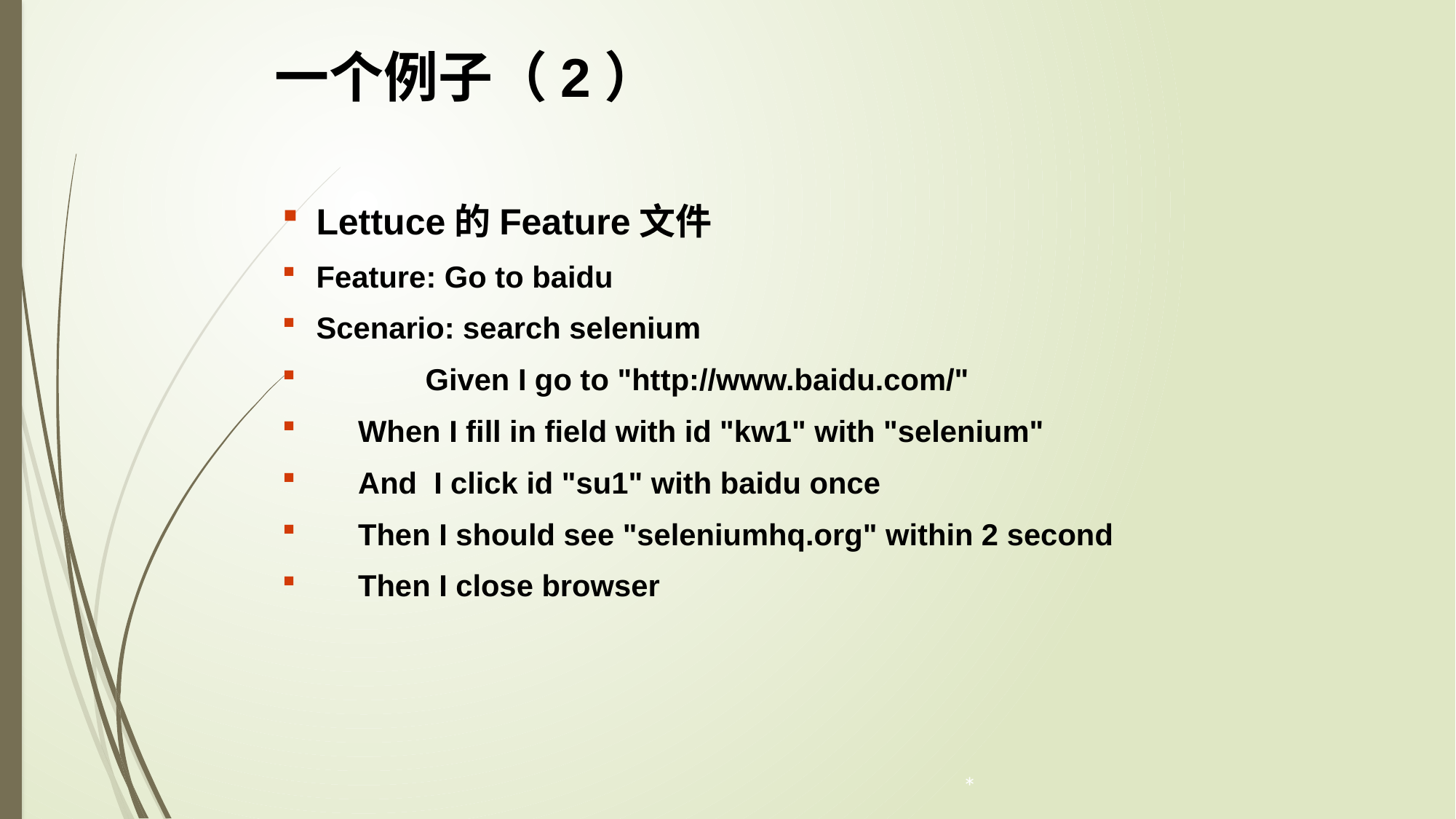

一个例子（2）
Lettuce的Feature文件
Feature: Go to baidu
Scenario: search selenium
  	Given I go to "http://www.baidu.com/"
     When I fill in field with id "kw1" with "selenium"
     And  I click id "su1" with baidu once
     Then I should see "seleniumhq.org" within 2 second
     Then I close browser
*